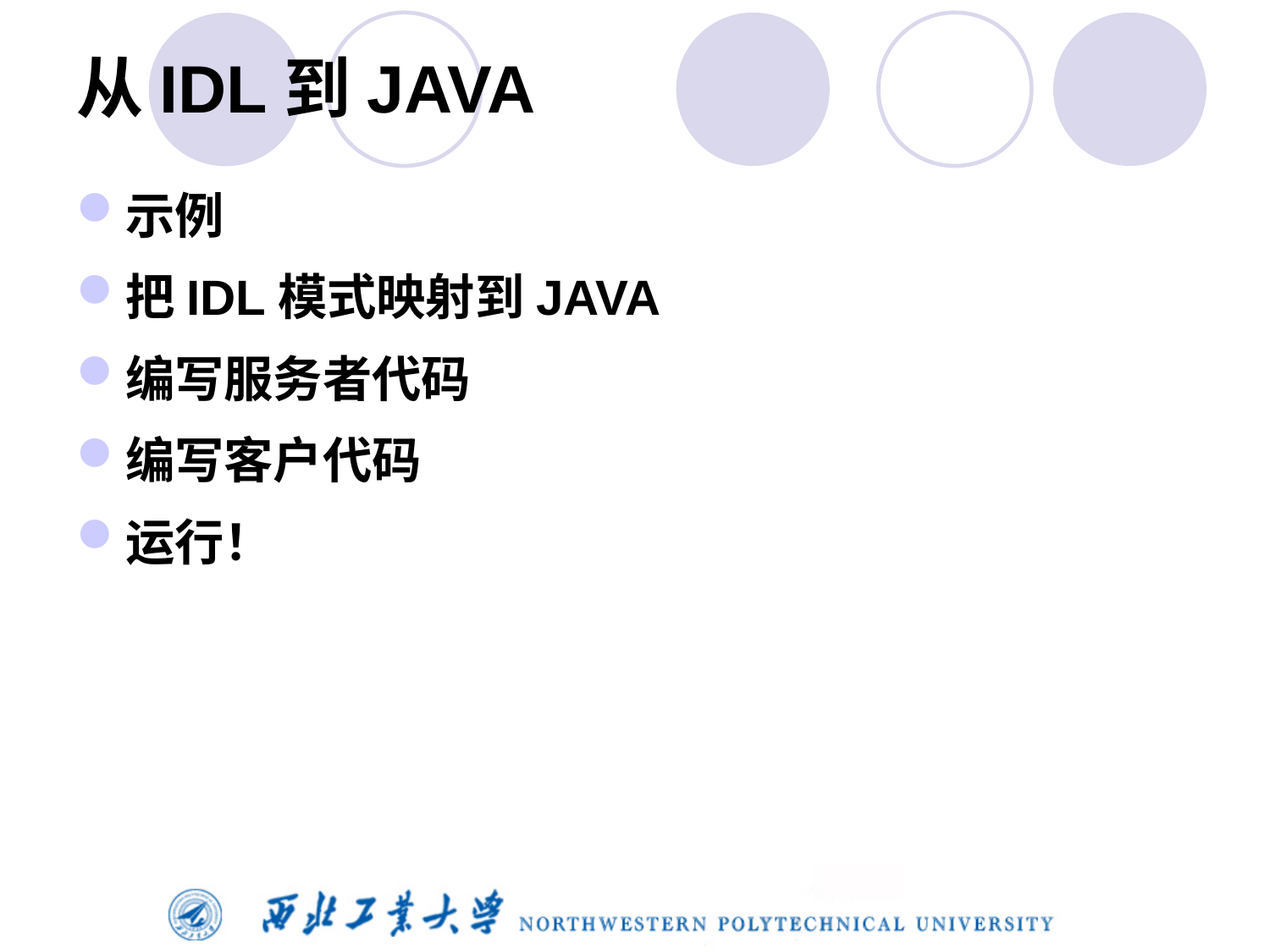

# 从IDL到JAVA
示例
把IDL模式映射到JAVA
编写服务者代码
编写客户代码
运行！